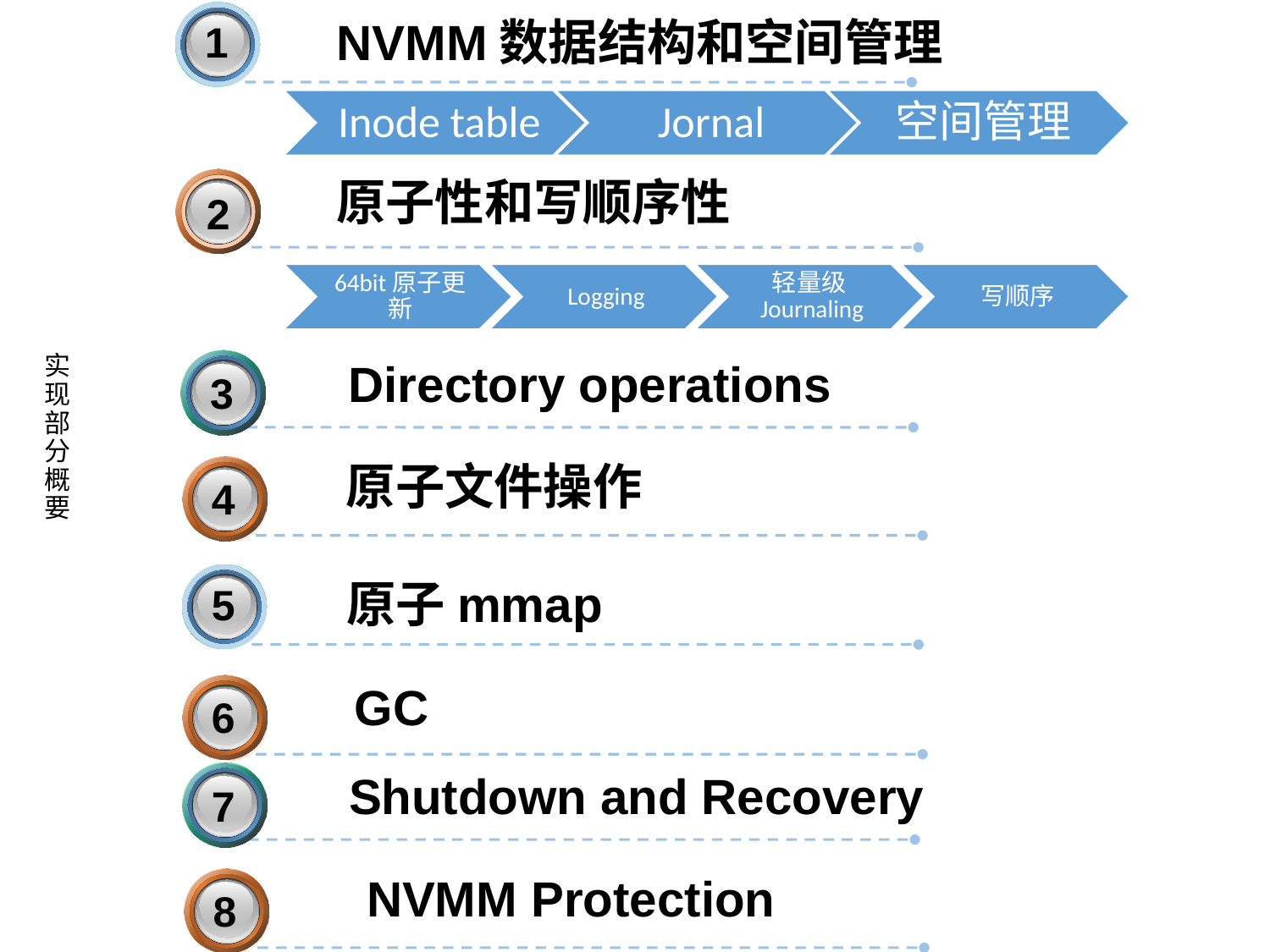

1

   NVMM数据结构和空间管理

Inode table
Jornal
空间管理
   原子性和写顺序性

2

64bit原子更新
Logging
轻量级Journaling
写顺序
# 实 现 部 分 概 要
   Directory operations

3

3

   原子文件操作

4

5

    原子mmap

GC

6

   Shutdown and Recovery

3

7

    NVMM Protection

8